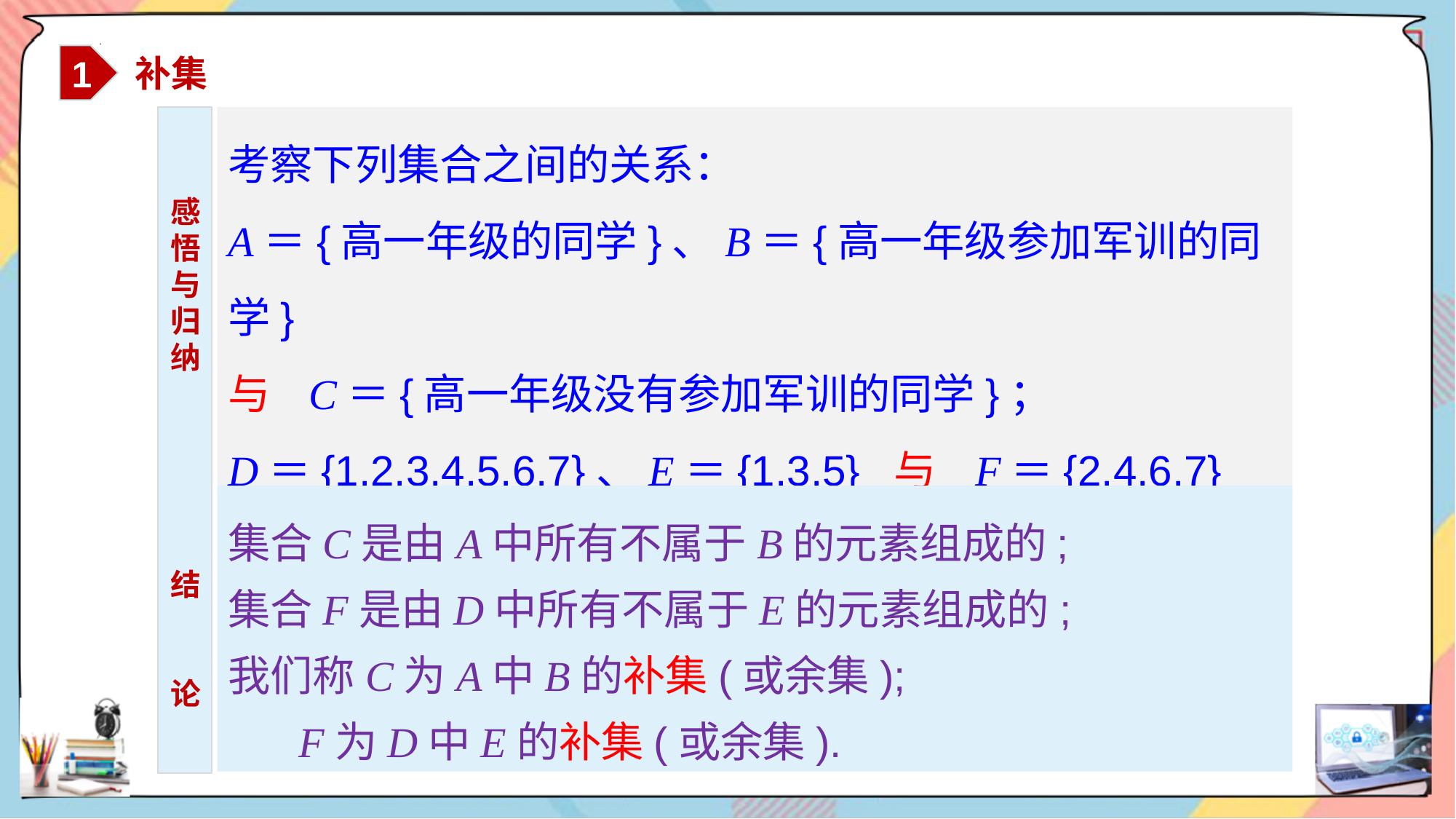

1
 补集

考察下列集合之间的关系：
A＝{高一年级的同学}、B＝{高一年级参加军训的同学}
与   C＝{高一年级没有参加军训的同学}；
D＝{1,2,3,4,5,6,7}、E＝{1,3,5}  与   F＝{2,4,6,7}
感悟与归纳
集合C是由A中所有不属于B的元素组成的;
集合F是由D中所有不属于E的元素组成的;
我们称C为A中B的补集(或余集);
      F为D中E的补集(或余集).
结

论